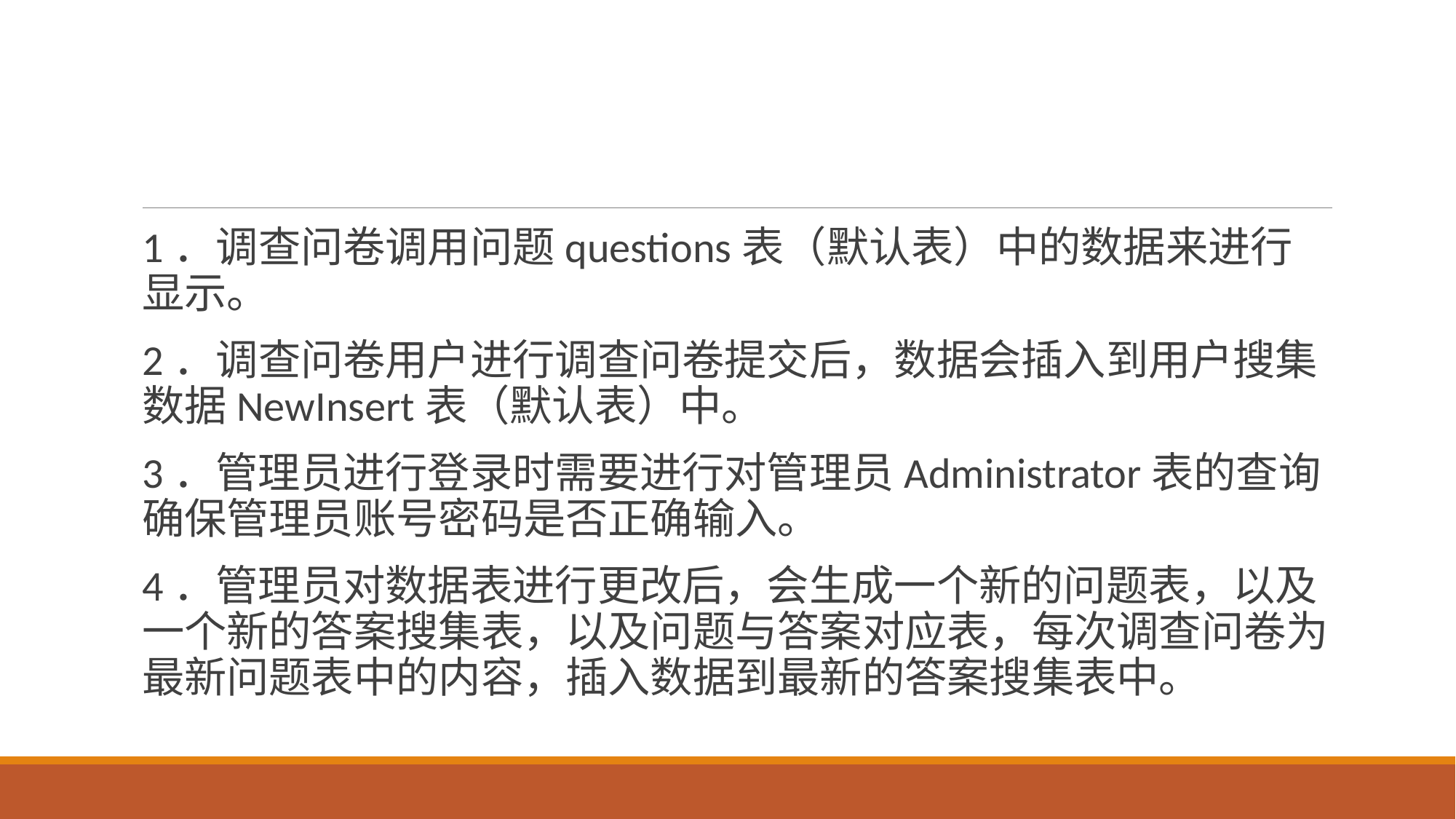

#
1．调查问卷调用问题questions表（默认表）中的数据来进行显示。
2．调查问卷用户进行调查问卷提交后，数据会插入到用户搜集数据NewInsert表（默认表）中。
3．管理员进行登录时需要进行对管理员Administrator表的查询确保管理员账号密码是否正确输入。
4．管理员对数据表进行更改后，会生成一个新的问题表，以及一个新的答案搜集表，以及问题与答案对应表，每次调查问卷为最新问题表中的内容，插入数据到最新的答案搜集表中。